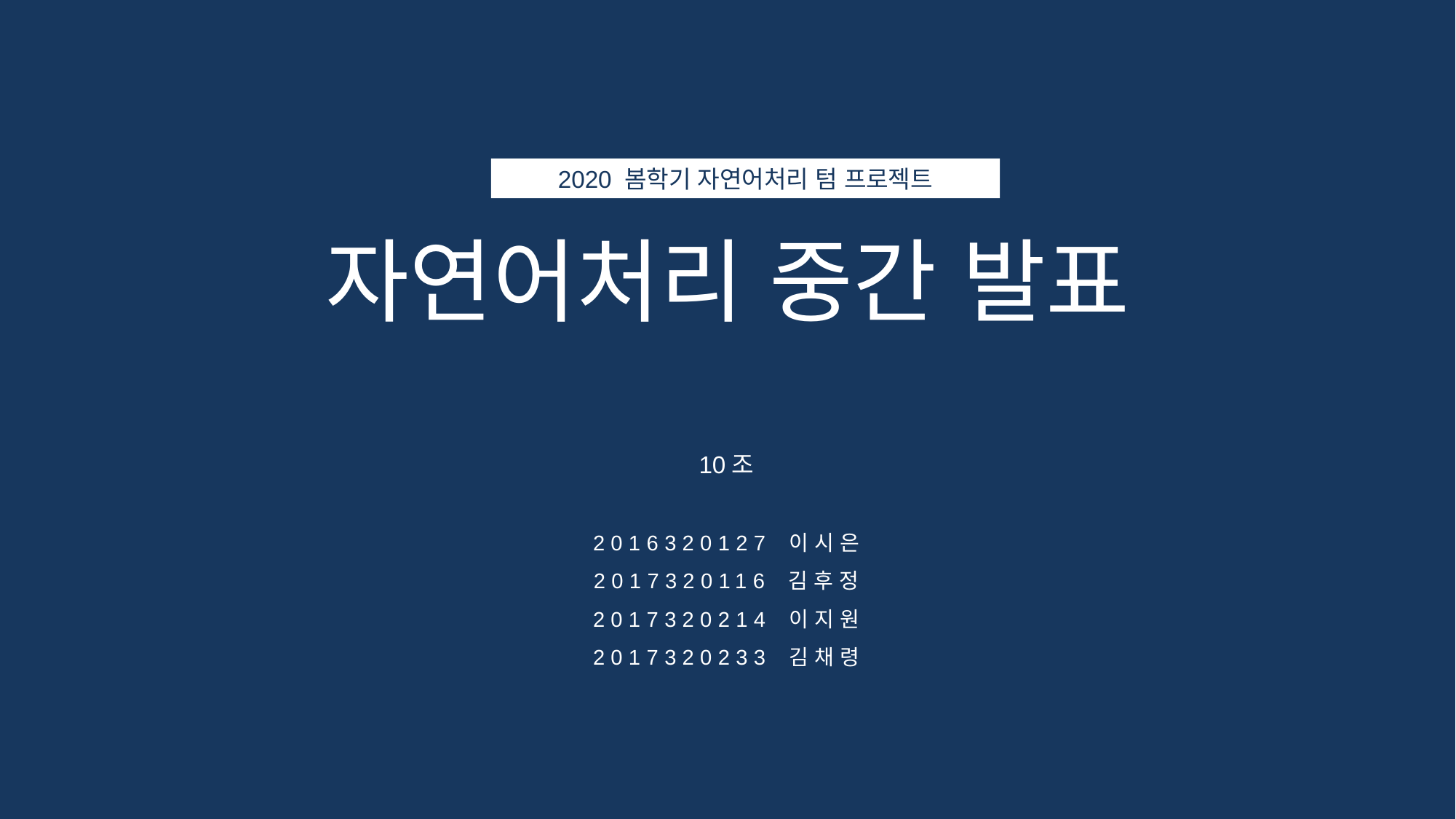

# 자연어처리 중간 발표
2020 봄학기 자연어처리 텀 프로젝트
10조

2016320127 이시은
2017320116 김후정
2017320214 이지원
2017320233 김채령